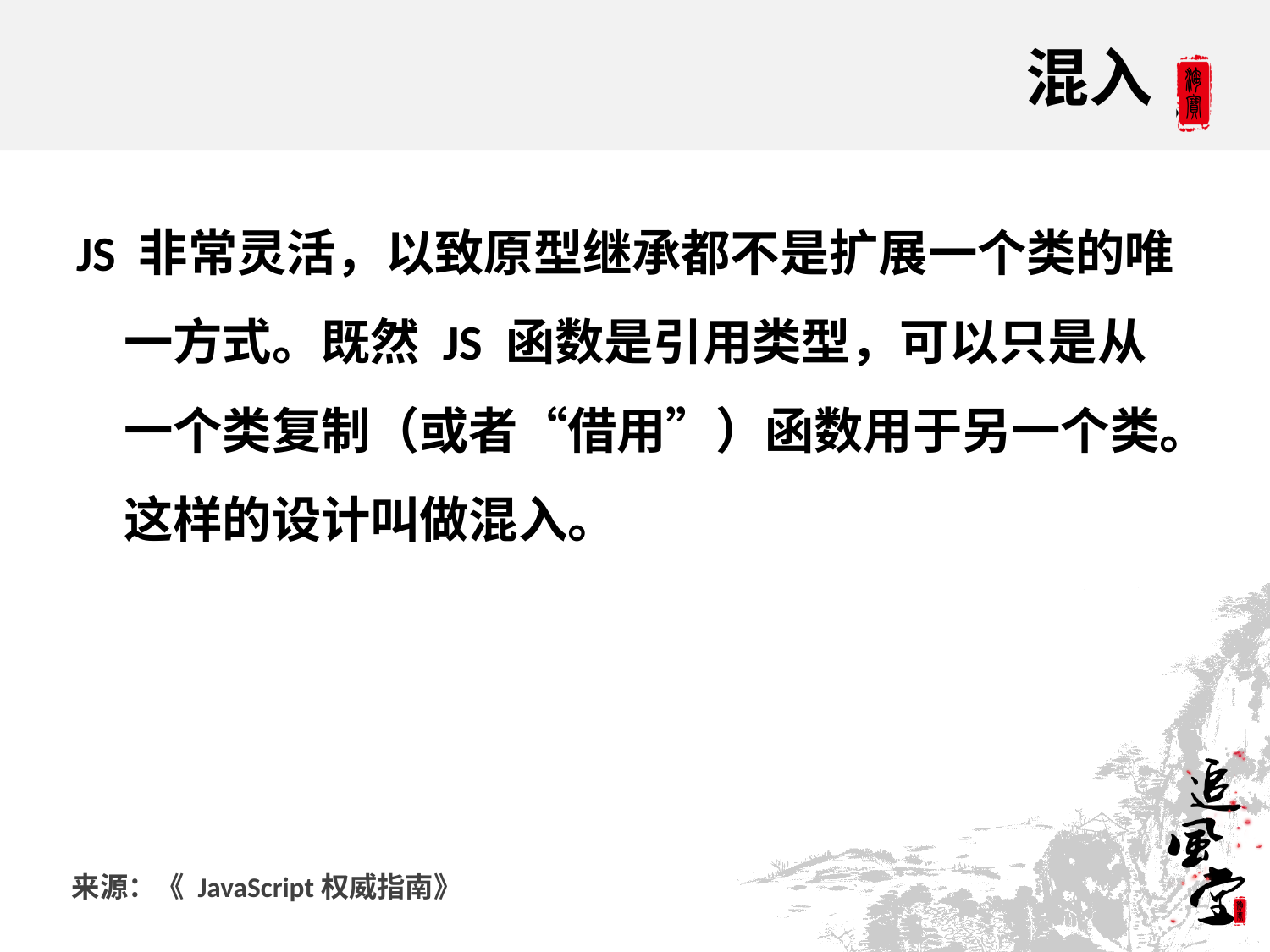

# 混入
JS 非常灵活，以致原型继承都不是扩展一个类的唯一方式。既然 JS 函数是引用类型，可以只是从一个类复制（或者“借用”）函数用于另一个类。这样的设计叫做混入。
来源：《 JavaScript权威指南》